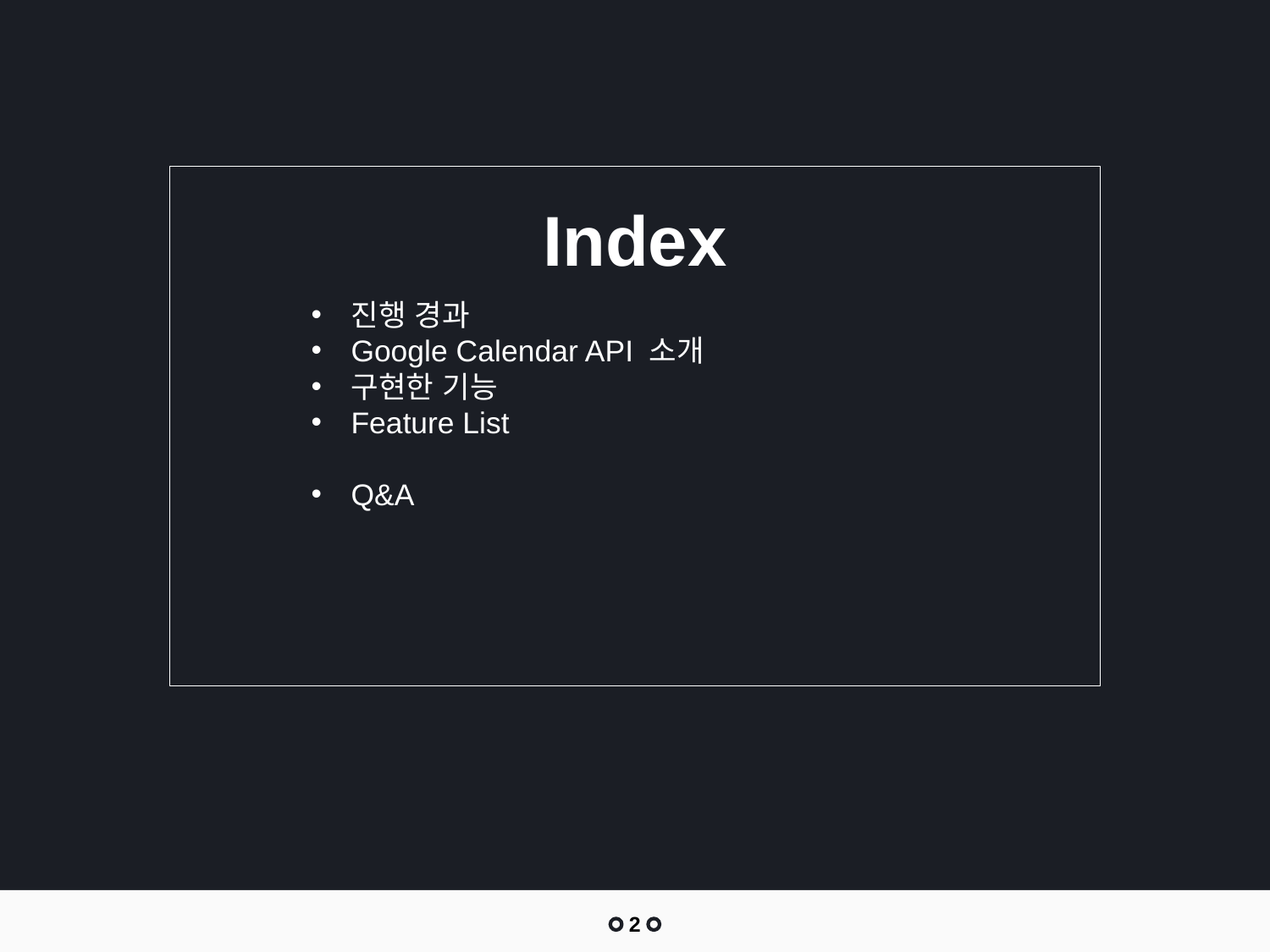

Index
진행 경과
Google Calendar API 소개
구현한 기능
Feature List

Q&A
2